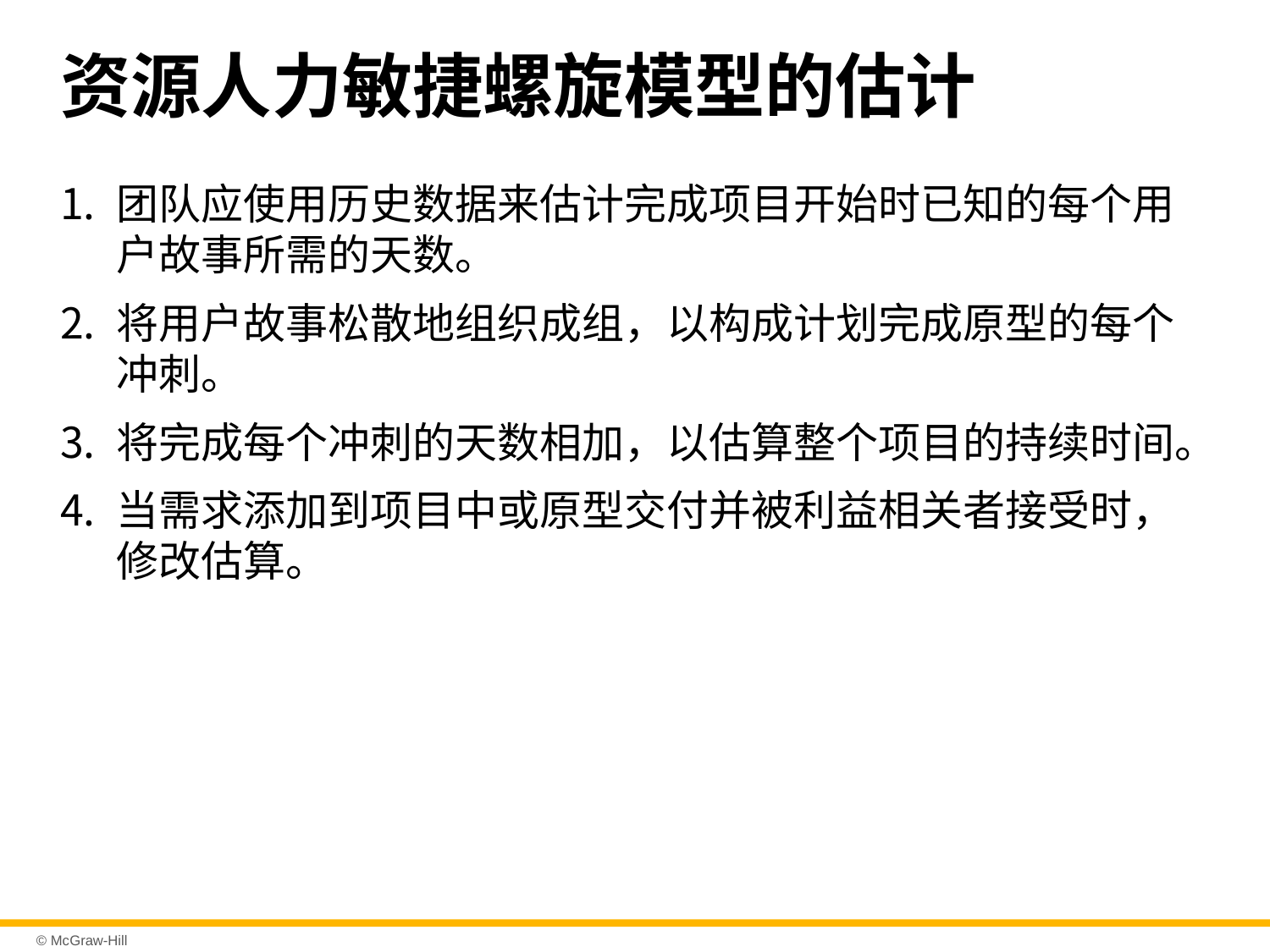

# 资源人力敏捷螺旋模型的估计
团队应使用历史数据来估计完成项目开始时已知的每个用户故事所需的天数。
将用户故事松散地组织成组，以构成计划完成原型的每个冲刺。
将完成每个冲刺的天数相加，以估算整个项目的持续时间。
当需求添加到项目中或原型交付并被利益相关者接受时，修改估算。
13